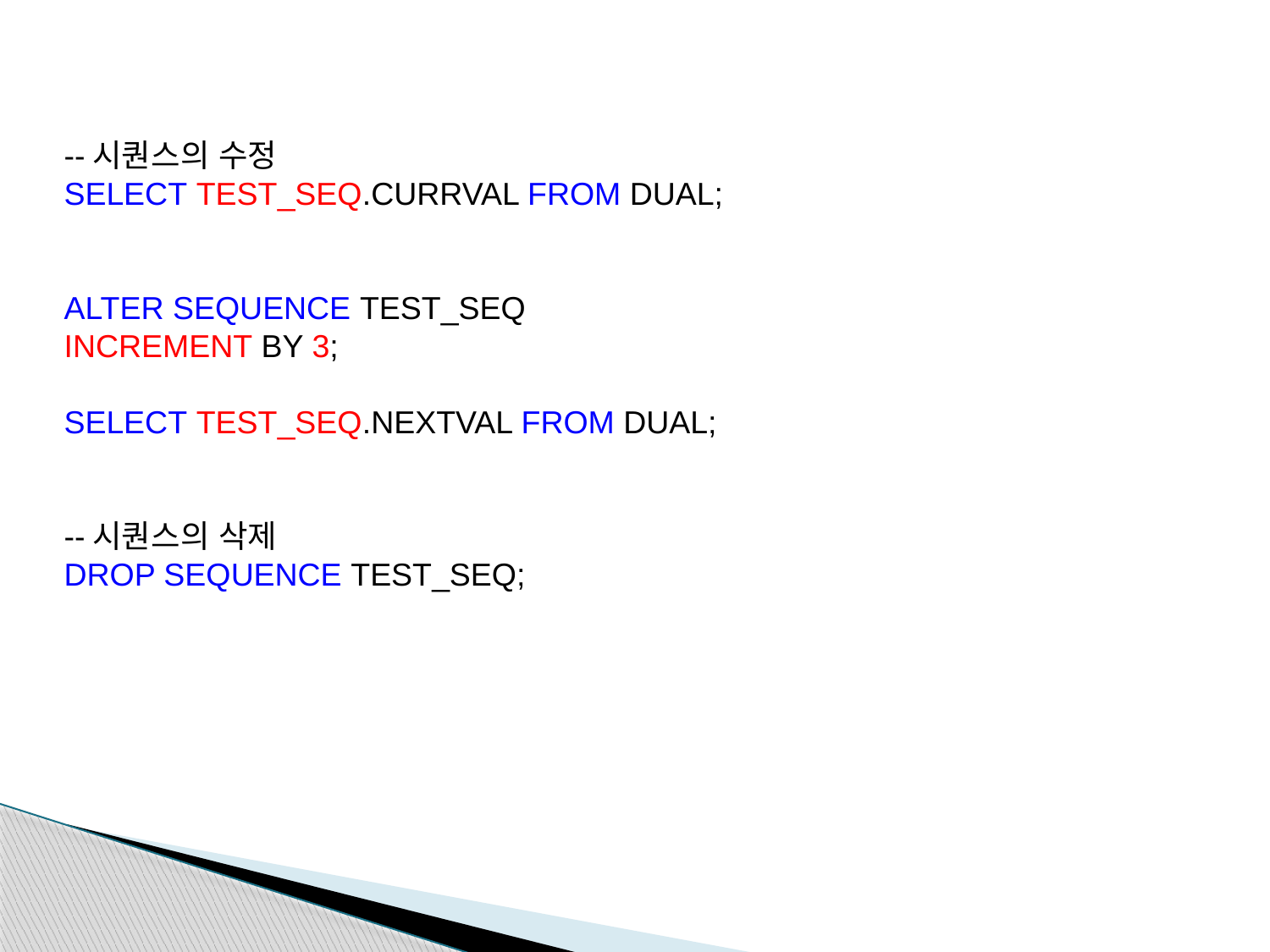

--시퀀스의 수정
SELECT TEST_SEQ.CURRVAL FROM DUAL;

ALTER SEQUENCE TEST_SEQ
INCREMENT BY 3;

SELECT TEST_SEQ.NEXTVAL FROM DUAL;

--시퀀스의 삭제
DROP SEQUENCE TEST_SEQ;